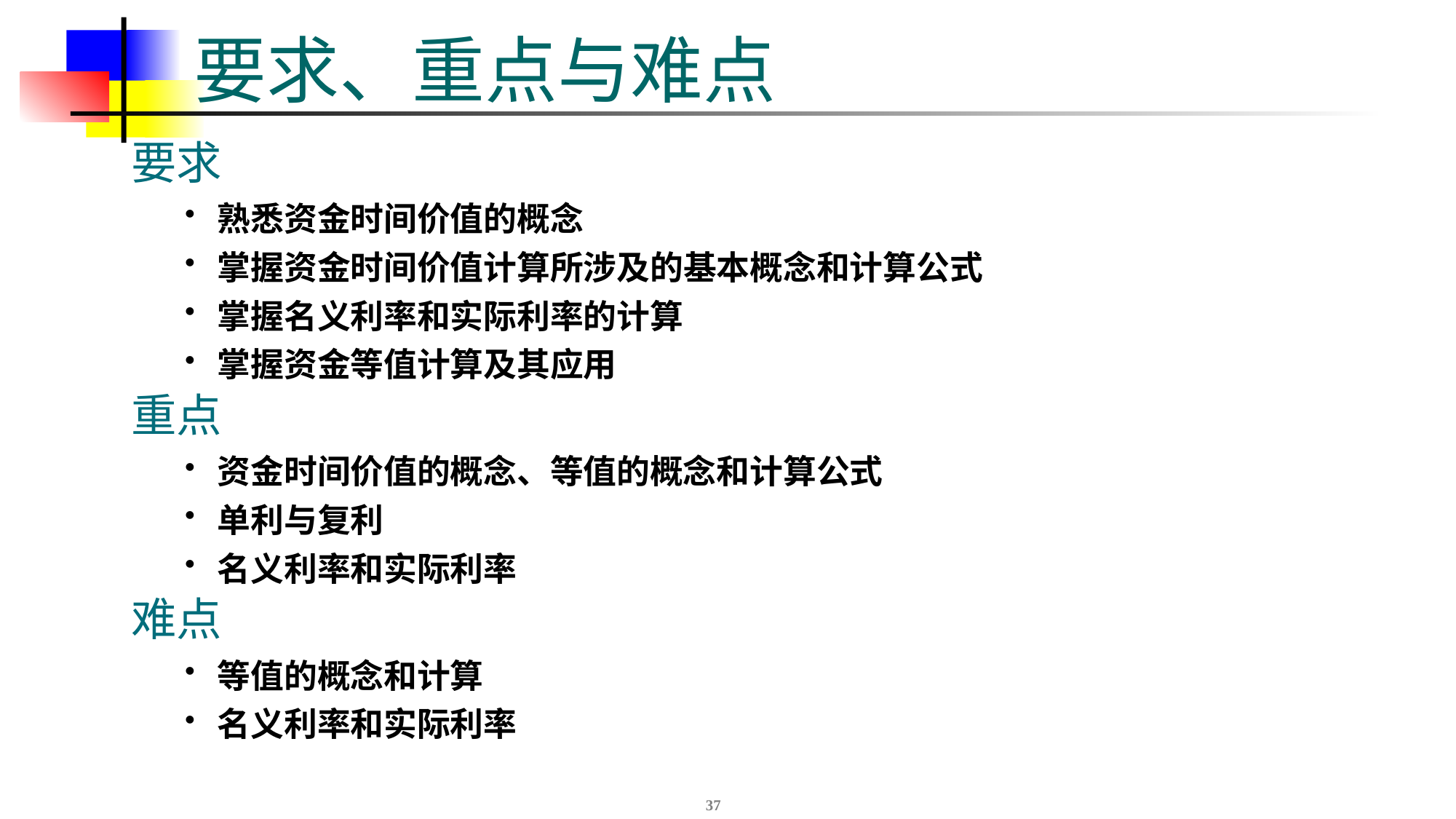

# 要求、重点与难点
要求
熟悉资金时间价值的概念
掌握资金时间价值计算所涉及的基本概念和计算公式
掌握名义利率和实际利率的计算
掌握资金等值计算及其应用
重点
资金时间价值的概念、等值的概念和计算公式
单利与复利
名义利率和实际利率
难点
等值的概念和计算
名义利率和实际利率
37